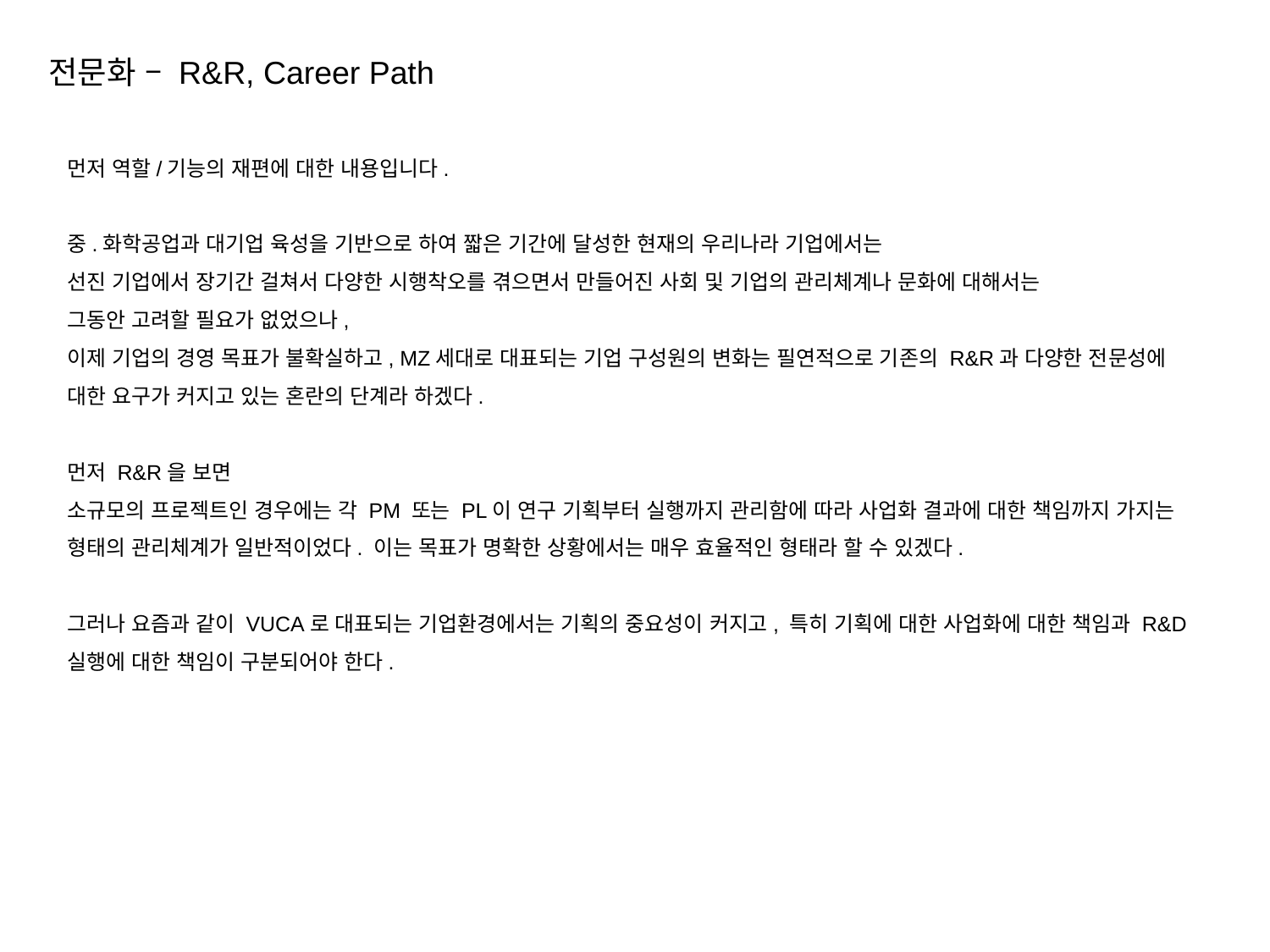

전문화 – R&R, Career Path
먼저 역할/기능의 재편에 대한 내용입니다.

중.화학공업과 대기업 육성을 기반으로 하여 짧은 기간에 달성한 현재의 우리나라 기업에서는
선진 기업에서 장기간 걸쳐서 다양한 시행착오를 겪으면서 만들어진 사회 및 기업의 관리체계나 문화에 대해서는
그동안 고려할 필요가 없었으나,
이제 기업의 경영 목표가 불확실하고, MZ세대로 대표되는 기업 구성원의 변화는 필연적으로 기존의 R&R과 다양한 전문성에 대한 요구가 커지고 있는 혼란의 단계라 하겠다.

먼저 R&R을 보면
소규모의 프로젝트인 경우에는 각 PM 또는 PL이 연구 기획부터 실행까지 관리함에 따라 사업화 결과에 대한 책임까지 가지는 형태의 관리체계가 일반적이었다. 이는 목표가 명확한 상황에서는 매우 효율적인 형태라 할 수 있겠다.

그러나 요즘과 같이 VUCA로 대표되는 기업환경에서는 기획의 중요성이 커지고, 특히 기획에 대한 사업화에 대한 책임과 R&D 실행에 대한 책임이 구분되어야 한다.